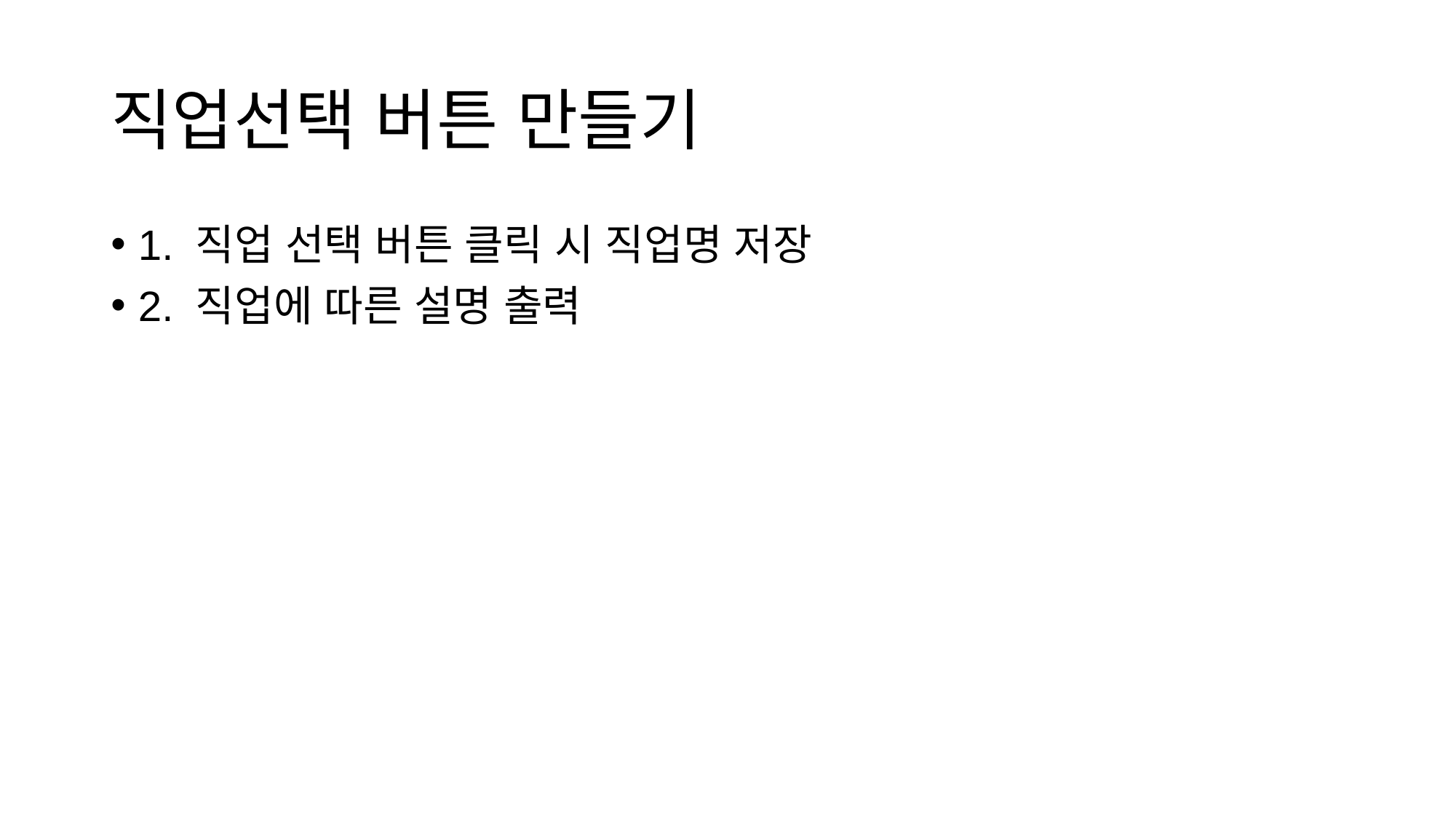

# 직업선택 버튼 만들기
1. 직업 선택 버튼 클릭 시 직업명 저장
2. 직업에 따른 설명 출력